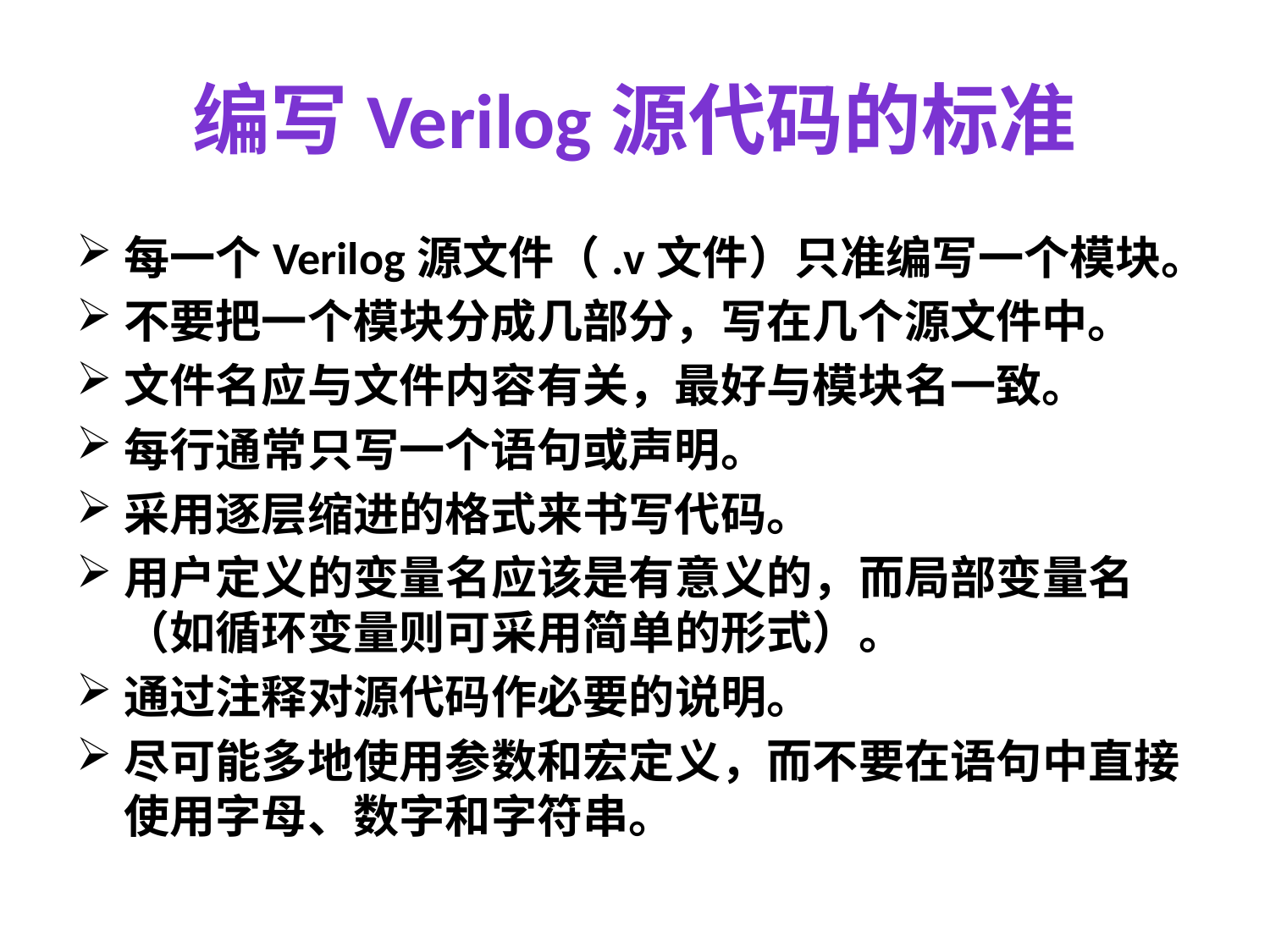

# 编写Verilog源代码的标准
每一个Verilog源文件（.v文件）只准编写一个模块。
不要把一个模块分成几部分，写在几个源文件中。
文件名应与文件内容有关，最好与模块名一致。
每行通常只写一个语句或声明。
采用逐层缩进的格式来书写代码。
用户定义的变量名应该是有意义的，而局部变量名（如循环变量则可采用简单的形式）。
通过注释对源代码作必要的说明。
尽可能多地使用参数和宏定义，而不要在语句中直接使用字母、数字和字符串。